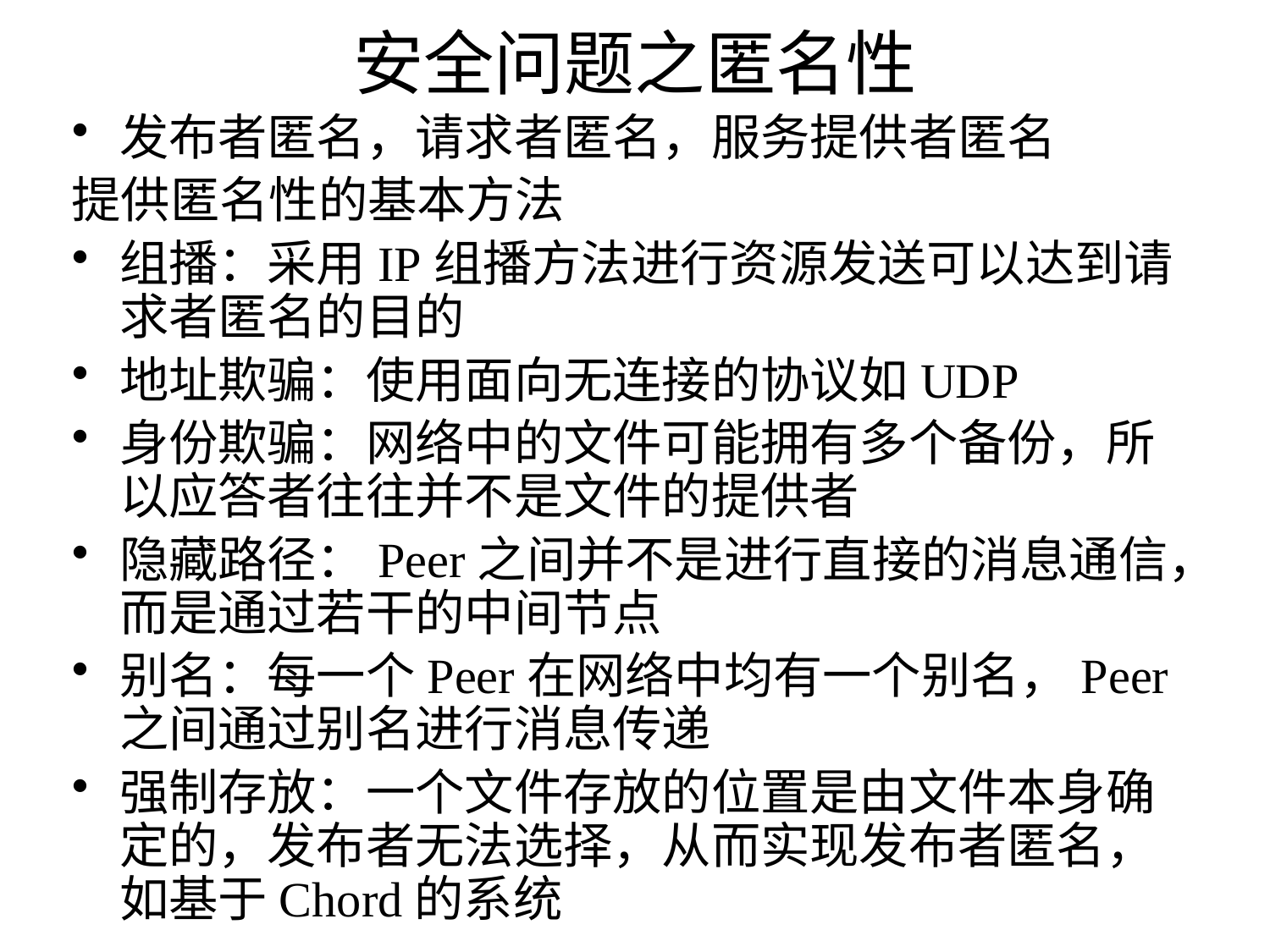

# 安全问题之匿名性
发布者匿名，请求者匿名，服务提供者匿名
提供匿名性的基本方法
组播：采用IP组播方法进行资源发送可以达到请求者匿名的目的
地址欺骗：使用面向无连接的协议如UDP
身份欺骗：网络中的文件可能拥有多个备份，所以应答者往往并不是文件的提供者
隐藏路径：Peer之间并不是进行直接的消息通信，而是通过若干的中间节点
别名：每一个Peer在网络中均有一个别名，Peer之间通过别名进行消息传递
强制存放：一个文件存放的位置是由文件本身确定的，发布者无法选择，从而实现发布者匿名，如基于Chord的系统